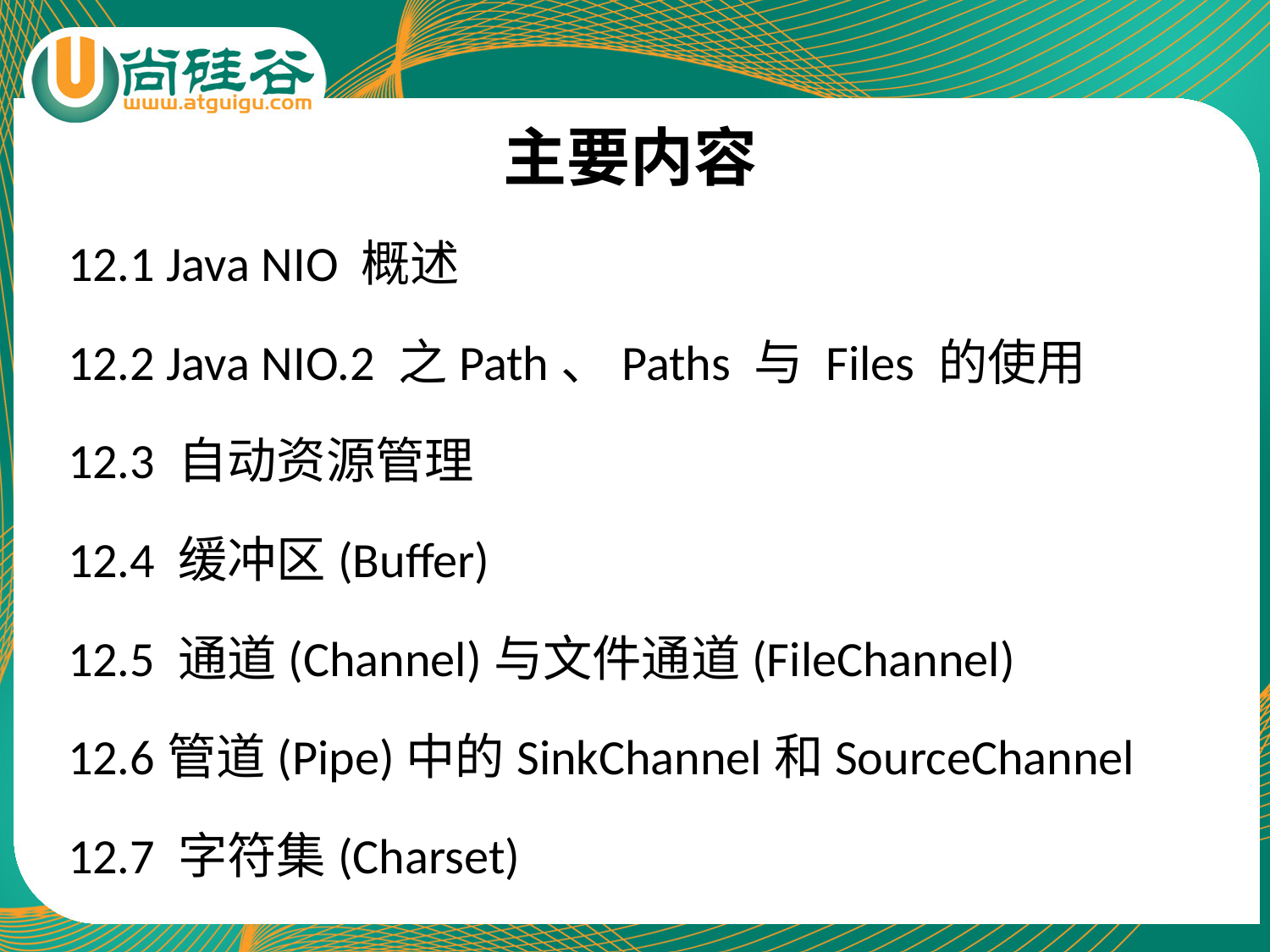

# 主要内容
12.1 Java NIO 概述
12.2 Java NIO.2 之Path、Paths 与 Files 的使用
12.3 自动资源管理
12.4 缓冲区(Buffer)
12.5 通道(Channel)与文件通道(FileChannel)
12.6管道(Pipe)中的SinkChannel和SourceChannel
12.7 字符集(Charset)